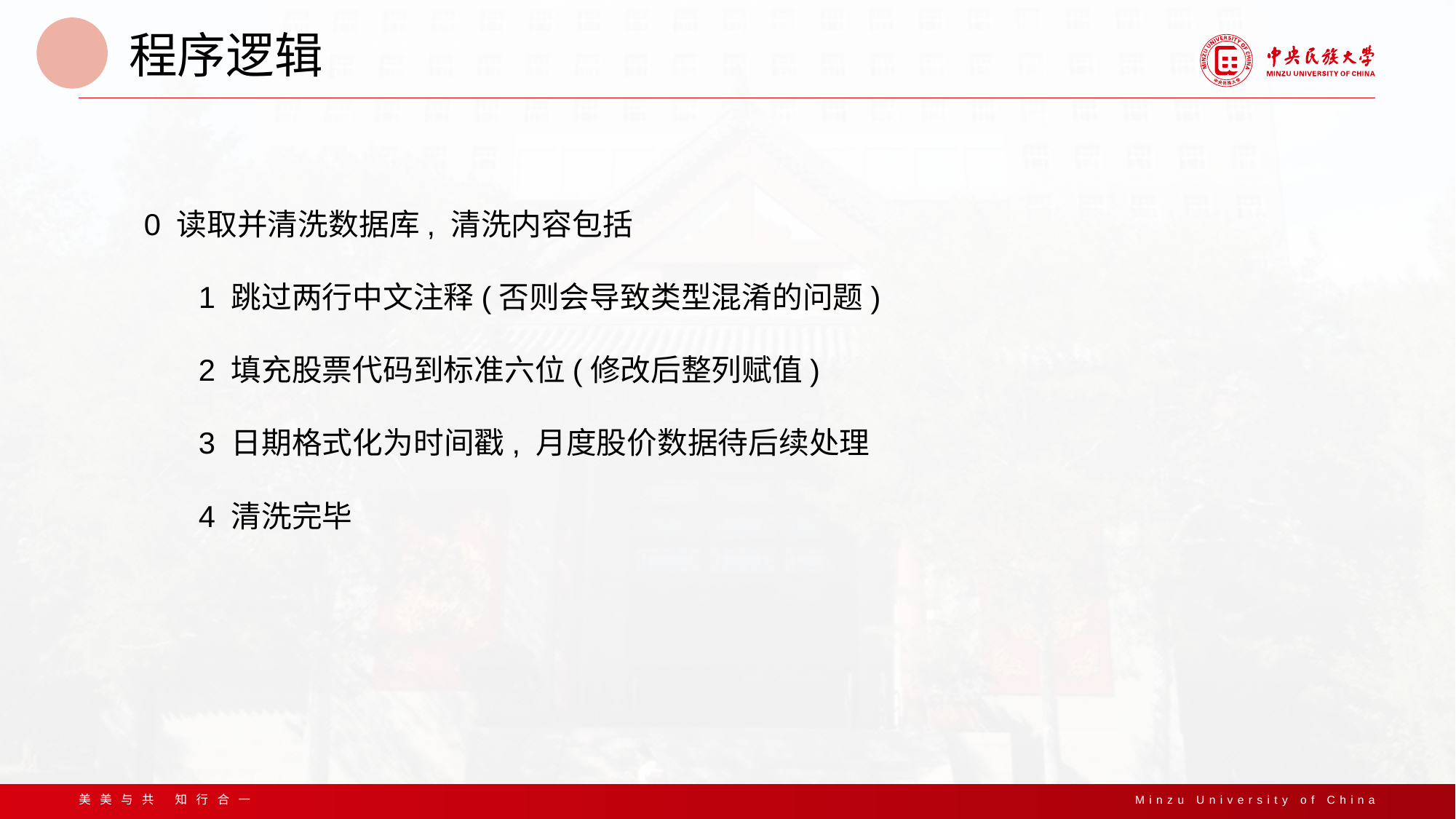

程序逻辑
0 读取并清洗数据库, 清洗内容包括
	1 跳过两行中文注释(否则会导致类型混淆的问题)
	2 填充股票代码到标准六位(修改后整列赋值)
	3 日期格式化为时间戳, 月度股价数据待后续处理
	4 清洗完毕
美美与共 知行合一
Minzu University of China